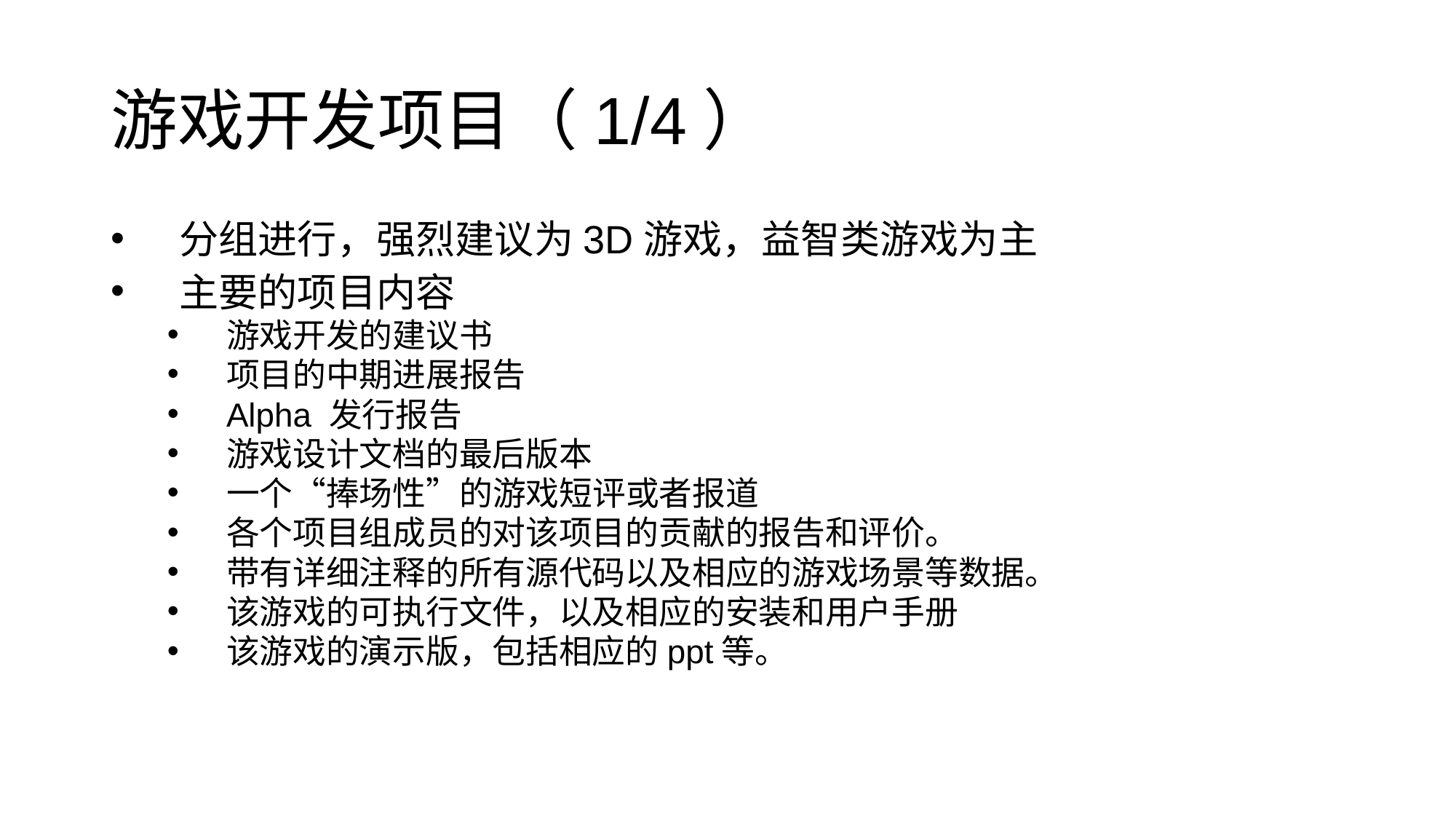

# 游戏开发项目（1/4）
分组进行，强烈建议为3D游戏，益智类游戏为主
主要的项目内容
游戏开发的建议书
项目的中期进展报告
Alpha 发行报告
游戏设计文档的最后版本
一个“捧场性”的游戏短评或者报道
各个项目组成员的对该项目的贡献的报告和评价。
带有详细注释的所有源代码以及相应的游戏场景等数据。
该游戏的可执行文件，以及相应的安装和用户手册
该游戏的演示版，包括相应的ppt等。